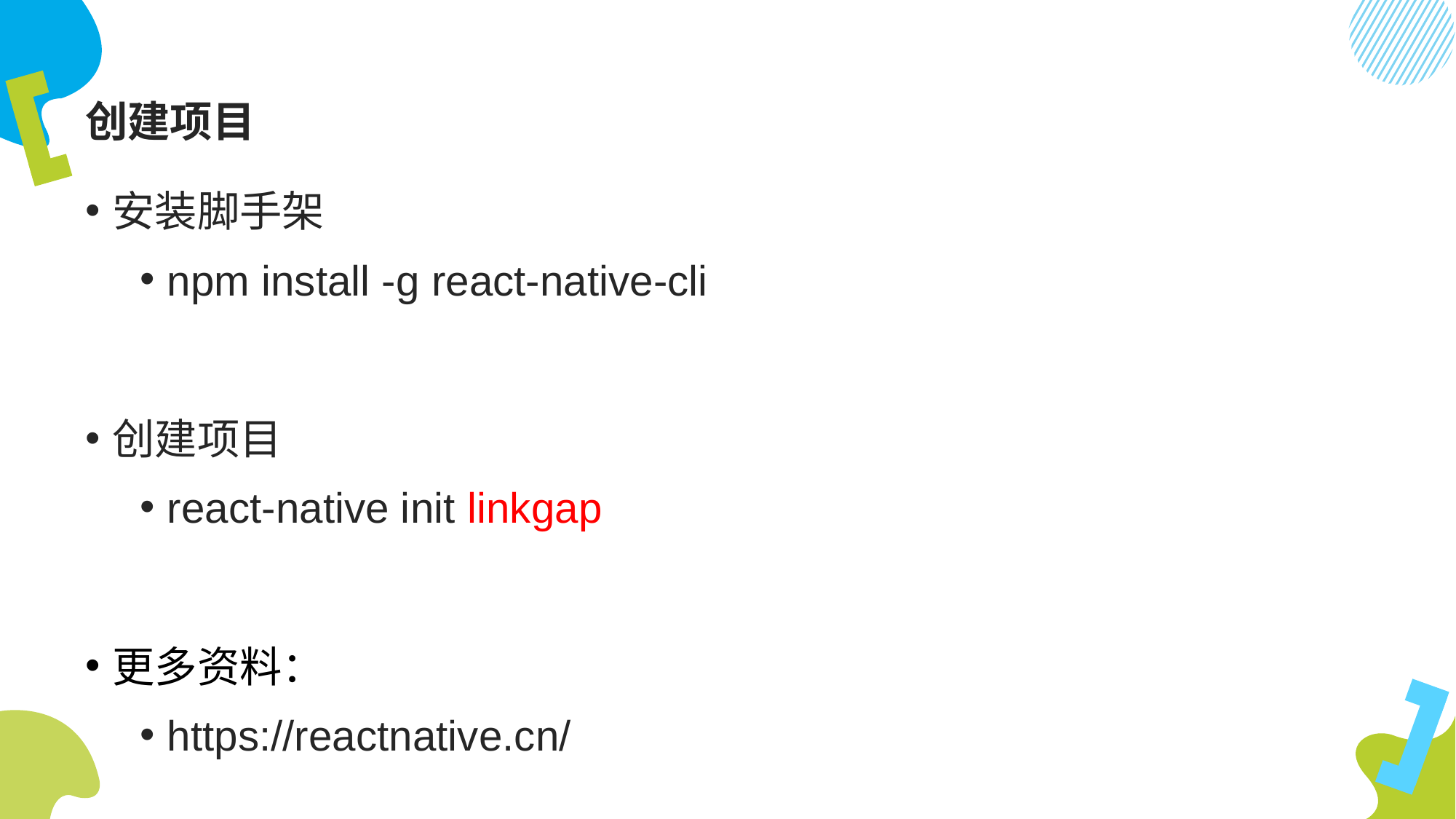

# 创建项目
安装脚手架
npm install -g react-native-cli

创建项目
react-native init linkgap

更多资料：
https://reactnative.cn/